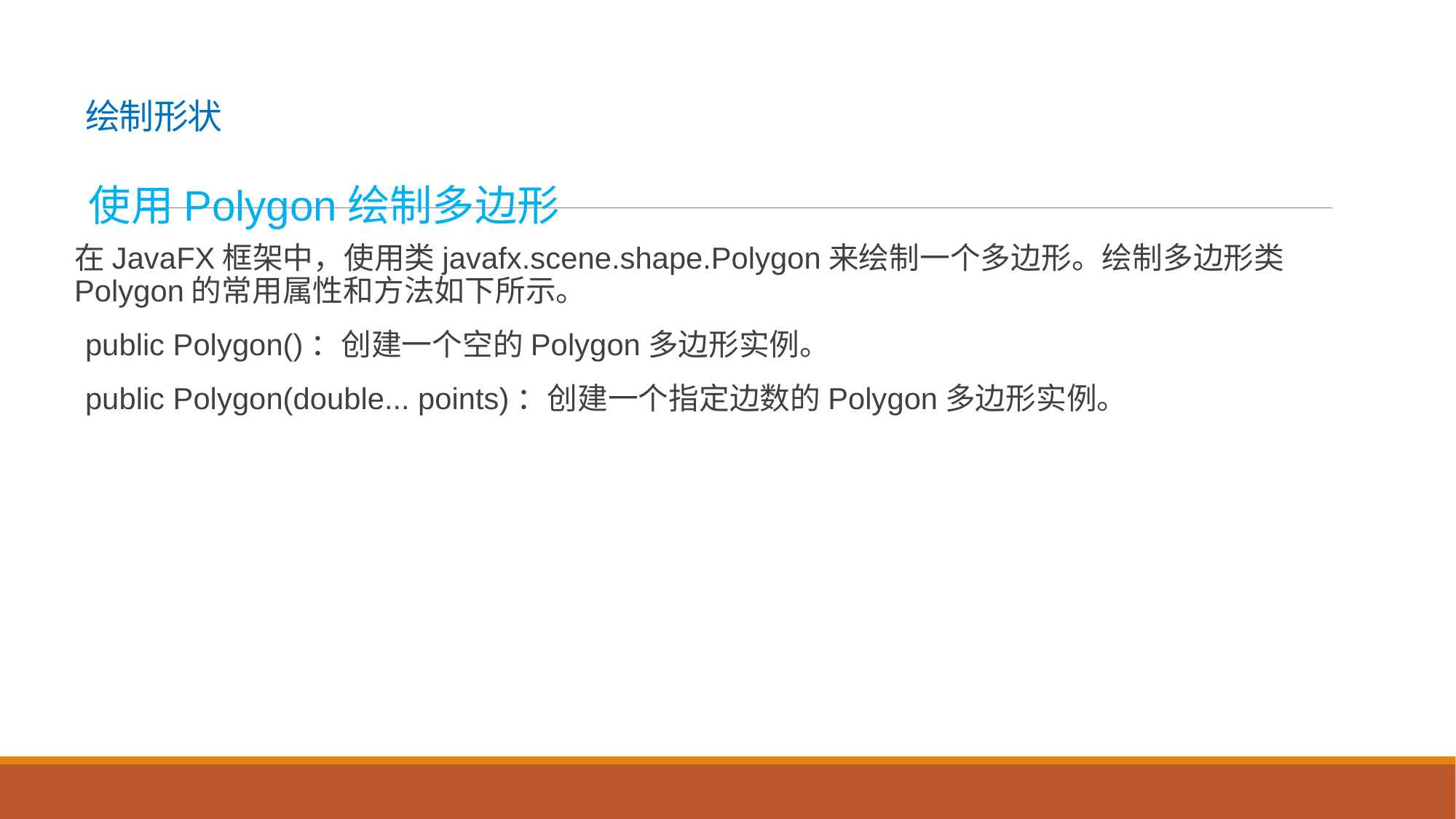

# 绘制形状
使用Polygon绘制多边形
在JavaFX框架中，使用类javafx.scene.shape.Polygon来绘制一个多边形。绘制多边形类Polygon的常用属性和方法如下所示。
public Polygon()：创建一个空的Polygon多边形实例。
public Polygon(double... points)：创建一个指定边数的Polygon多边形实例。